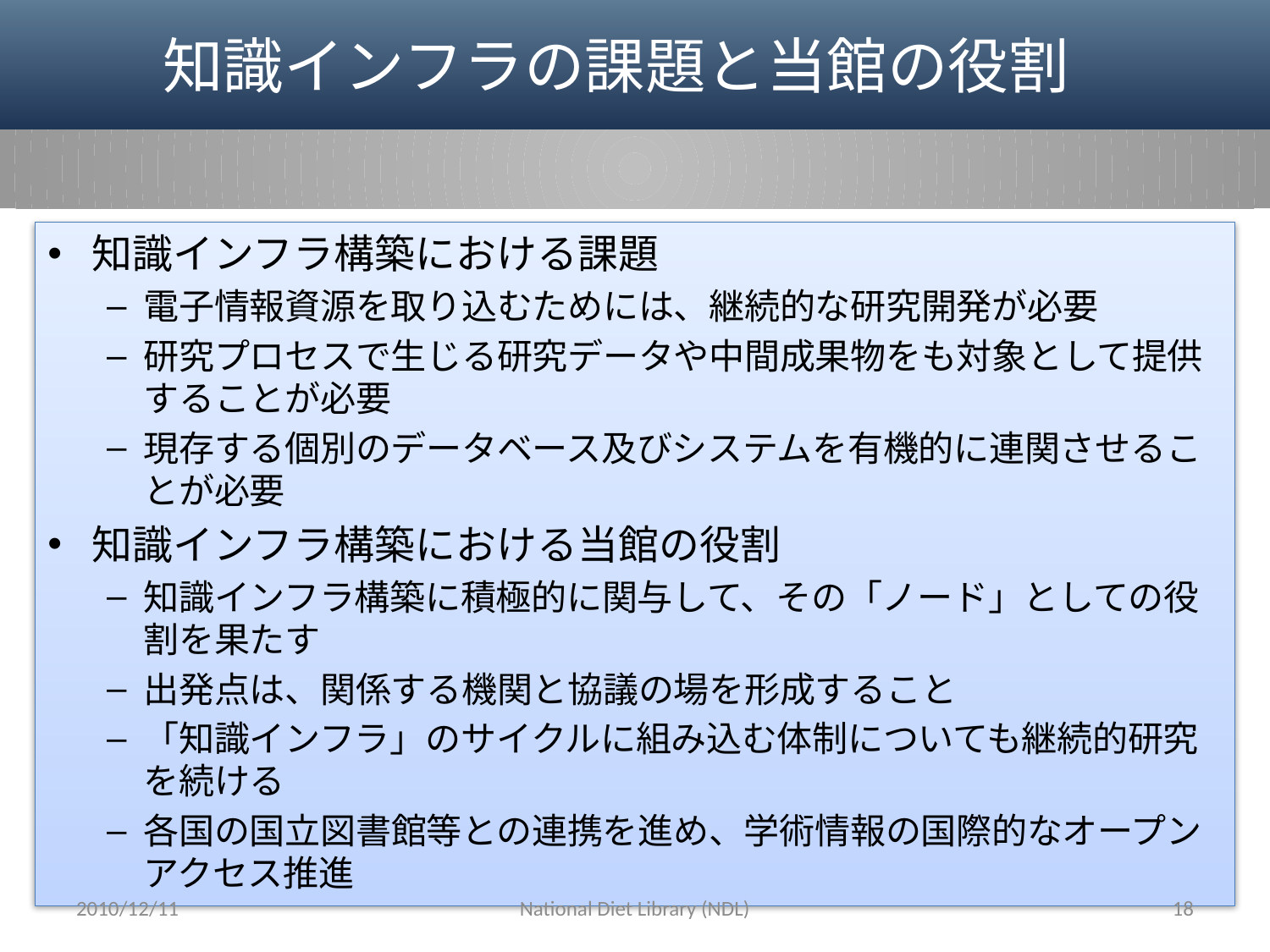

# 知識インフラの課題と当館の役割
知識インフラ構築における課題
電子情報資源を取り込むためには、継続的な研究開発が必要
研究プロセスで生じる研究データや中間成果物をも対象として提供することが必要
現存する個別のデータベース及びシステムを有機的に連関させることが必要
知識インフラ構築における当館の役割
知識インフラ構築に積極的に関与して、その「ノード」としての役割を果たす
出発点は、関係する機関と協議の場を形成すること
「知識インフラ」のサイクルに組み込む体制についても継続的研究を続ける
各国の国立図書館等との連携を進め、学術情報の国際的なオープンアクセス推進

2010/12/11
National Diet Library (NDL)
18